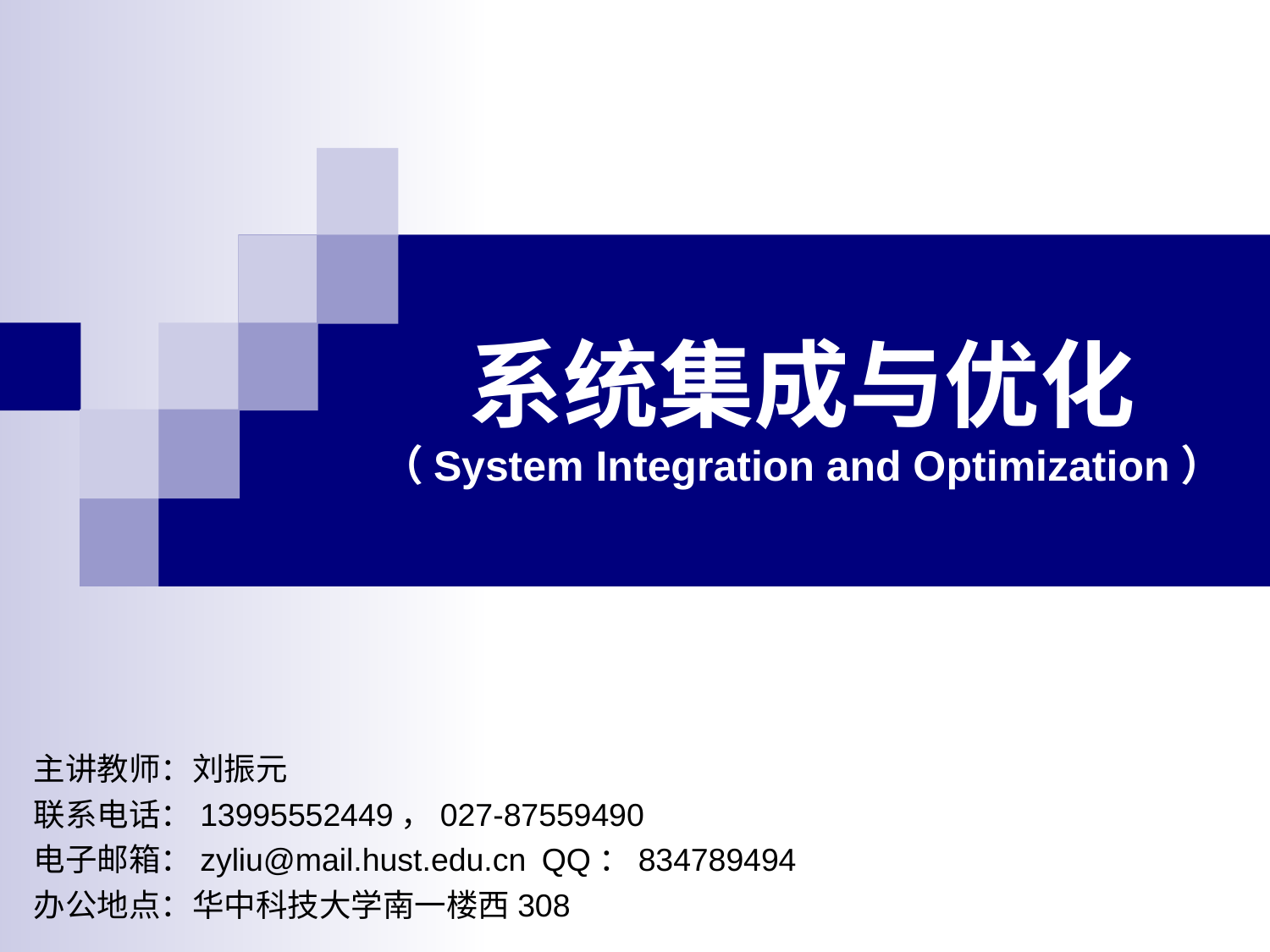

# 系统集成与优化 （System Integration and Optimization）
主讲教师：刘振元
联系电话：13995552449，027-87559490
电子邮箱：zyliu@mail.hust.edu.cn	QQ：834789494
办公地点：华中科技大学南一楼西308